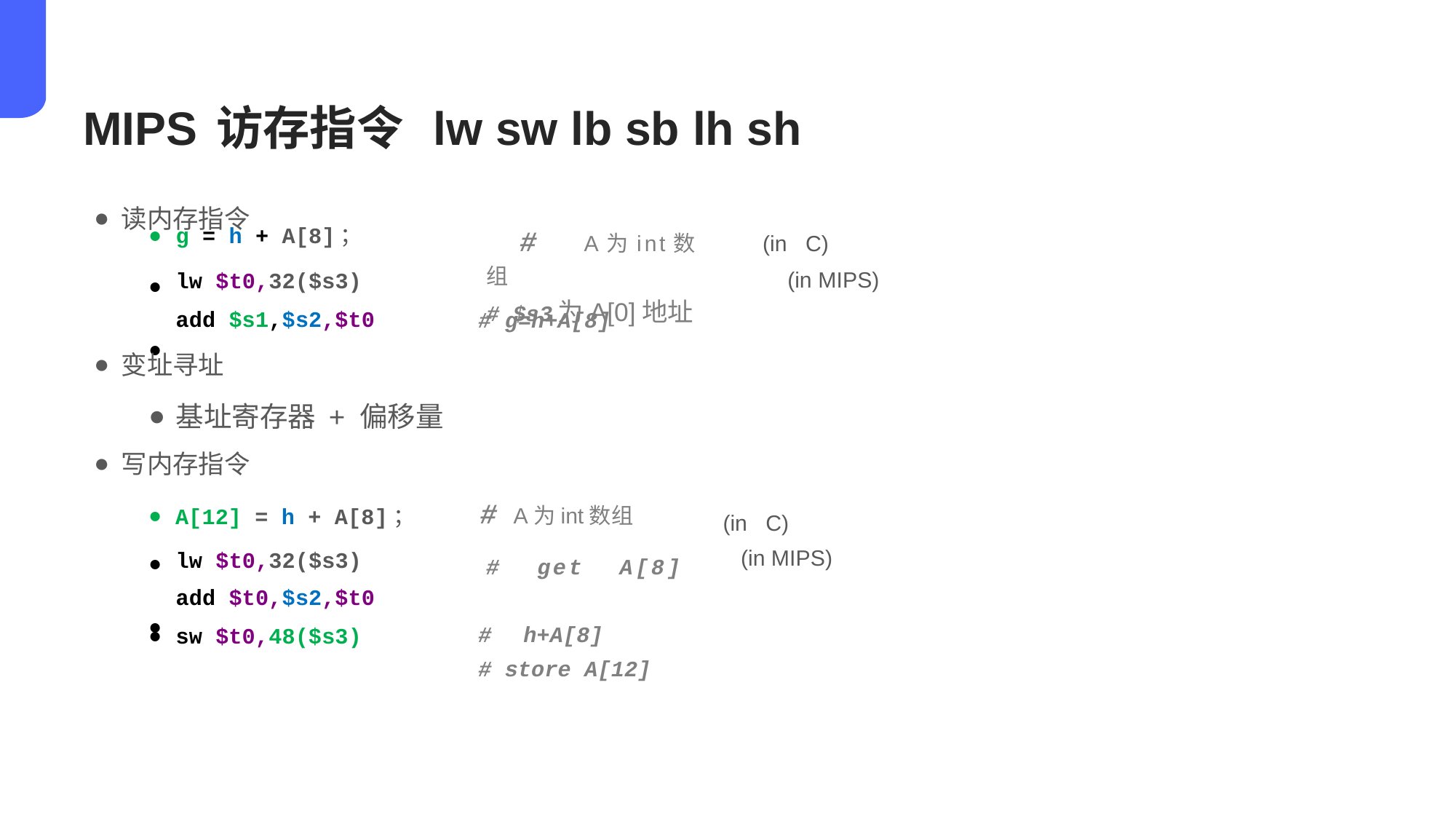

MIPS访存指令 lw sw lb sb lh sh

读内存指令
# A为int数组 # $s3为A[0]地址
g = h + A[8]；
(in C)
(in MIPS)
●
●
lw $t0,32($s3)
add $s1,$s2,$t0
# g=h+A[8]
变址寻址
基址寄存器 + 偏移量
写内存指令
# A为int数组

# get A[8] # h+A[8] # store A[12]
A[12] = h + A[8]；
(in C)
(in MIPS)
●
●
lw $t0,32($s3)
add $t0,$s2,$t0
sw $t0,48($s3)